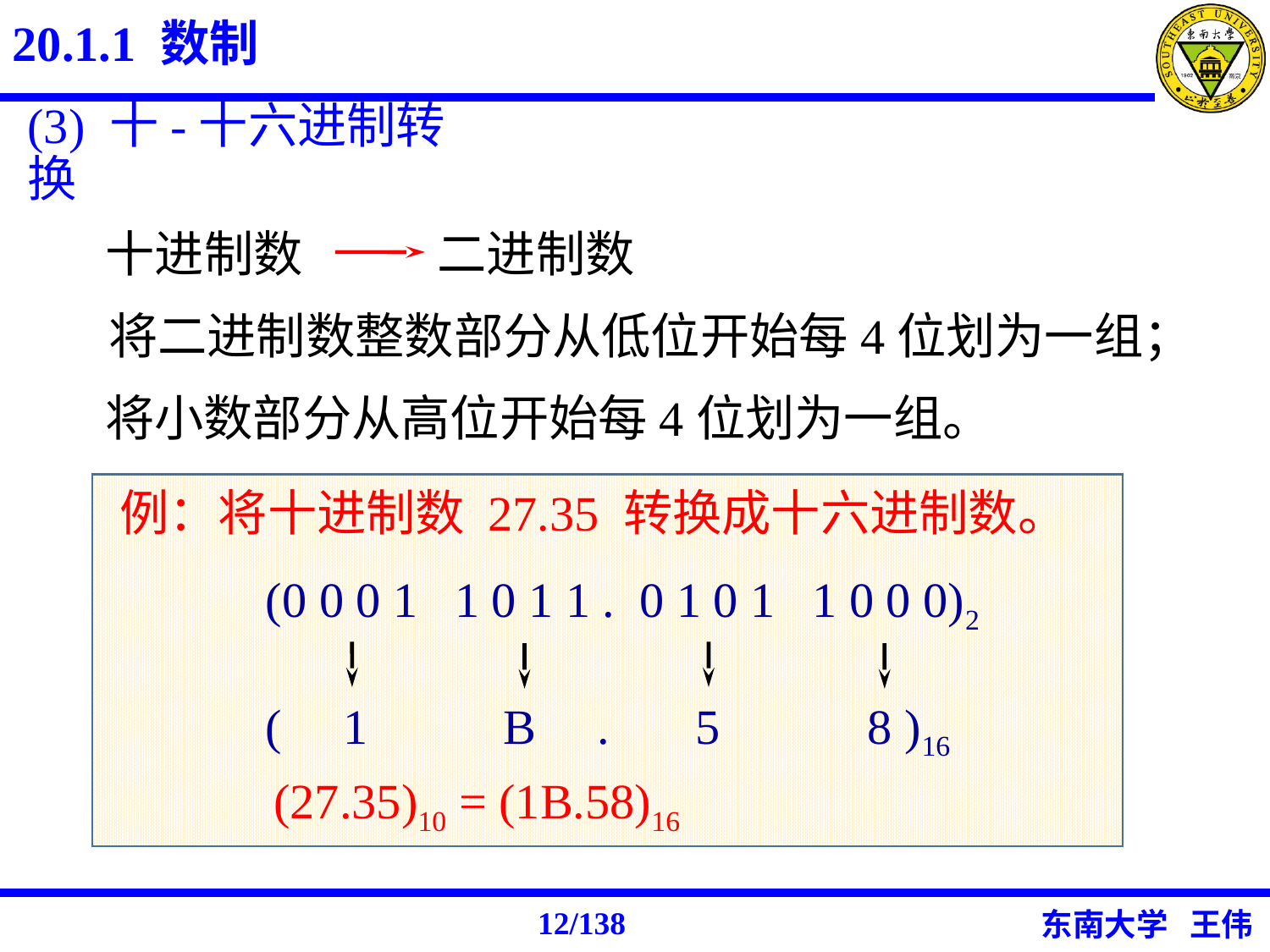

20.1.1 数制
(3) 十-十六进制转换
十进制数
二进制数

将二进制数整数部分从低位开始每4位划为一组；
将小数部分从高位开始每4位划为一组。

例：将十进制数 27.35 转换成十六进制数。
(0 0 0 1   1 0 1 1 .  0 1 0 1   1 0 0 0)2

(     1           B     .       5            8 )16
(27.35)10 = (1B.58)16